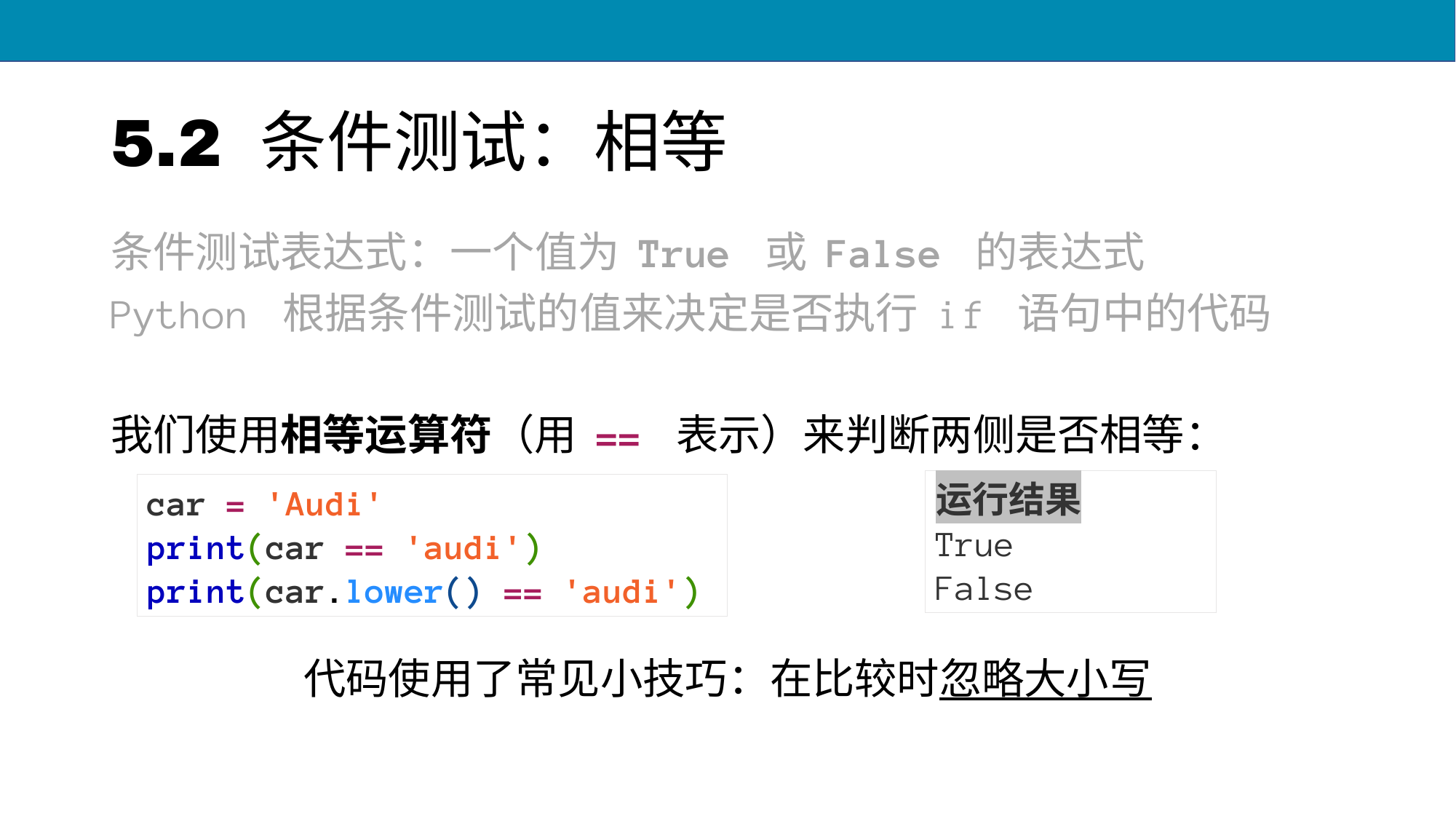

# 5.2 条件测试：相等
条件测试表达式：一个值为 True 或 False 的表达式
Python 根据条件测试的值来决定是否执行 if 语句中的代码

我们使用相等运算符（用 == 表示）来判断两侧是否相等：

代码使用了常见小技巧：在比较时忽略大小写
运行结果
True
False
car = 'Audi'
print(car == 'audi')
print(car.lower() == 'audi')